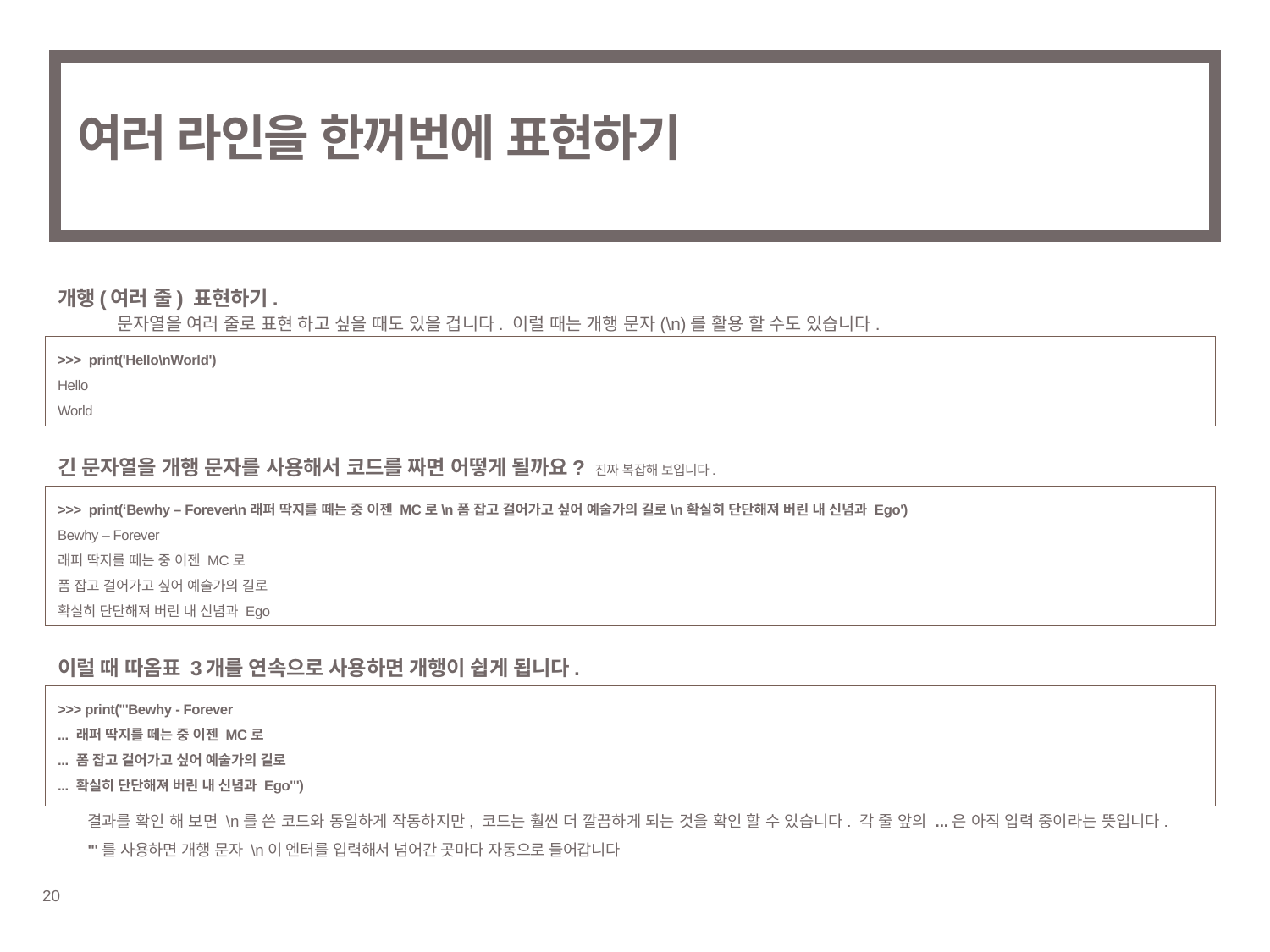

# 여러 라인을 한꺼번에 표현하기
개행(여러 줄) 표현하기.
문자열을 여러 줄로 표현 하고 싶을 때도 있을 겁니다. 이럴 때는 개행 문자(\n)를 활용 할 수도 있습니다.
>>>  print('Hello\nWorld')
Hello
World
긴 문자열을 개행 문자를 사용해서 코드를 짜면 어떻게 될까요? 진짜 복잡해 보입니다.
>>>  print(‘Bewhy – Forever\n래퍼 딱지를 떼는 중 이젠 MC로\n폼 잡고 걸어가고 싶어 예술가의 길로\n확실히 단단해져 버린 내 신념과 Ego')
Bewhy – Forever
래퍼 딱지를 떼는 중 이젠 MC로
폼 잡고 걸어가고 싶어 예술가의 길로
확실히 단단해져 버린 내 신념과 Ego
이럴 때 따옴표 3개를 연속으로 사용하면 개행이 쉽게 됩니다.
>>> print('''Bewhy - Forever
... 래퍼 딱지를 떼는 중 이젠 MC로
... 폼 잡고 걸어가고 싶어 예술가의 길로
... 확실히 단단해져 버린 내 신념과 Ego''')
결과를 확인 해 보면 \n를 쓴 코드와 동일하게 작동하지만, 코드는 훨씬 더 깔끔하게 되는 것을 확인 할 수 있습니다. 각 줄 앞의 ...은 아직 입력 중이라는 뜻입니다.
'''를 사용하면 개행 문자 \n이 엔터를 입력해서 넘어간 곳마다 자동으로 들어갑니다